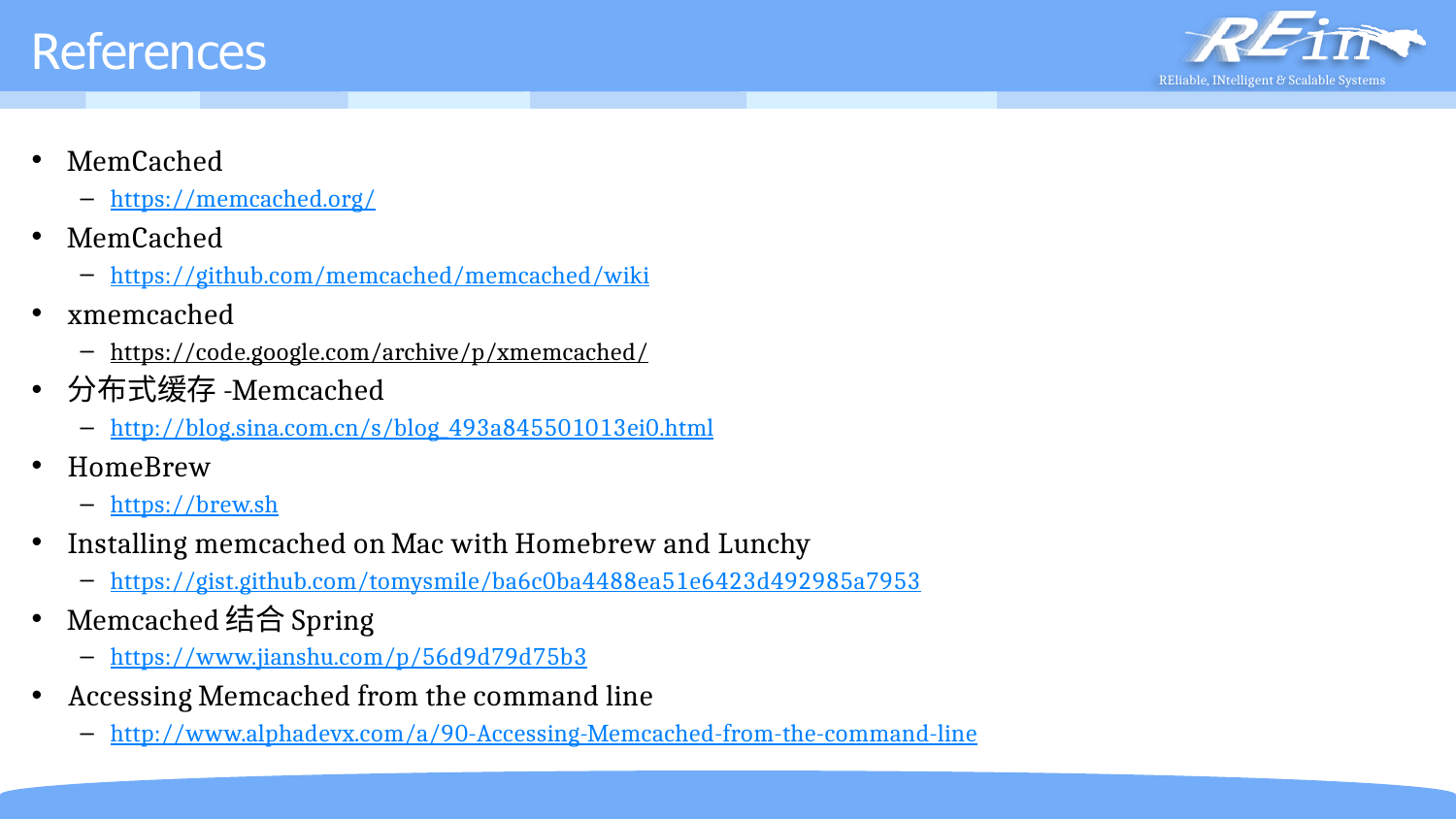

# References
MemCached
https://memcached.org/
MemCached
https://github.com/memcached/memcached/wiki
xmemcached
https://code.google.com/archive/p/xmemcached/
分布式缓存-Memcached
http://blog.sina.com.cn/s/blog_493a845501013ei0.html
HomeBrew
https://brew.sh
Installing memcached on Mac with Homebrew and Lunchy
https://gist.github.com/tomysmile/ba6c0ba4488ea51e6423d492985a7953
Memcached结合Spring
https://www.jianshu.com/p/56d9d79d75b3
Accessing Memcached from the command line
http://www.alphadevx.com/a/90-Accessing-Memcached-from-the-command-line

39